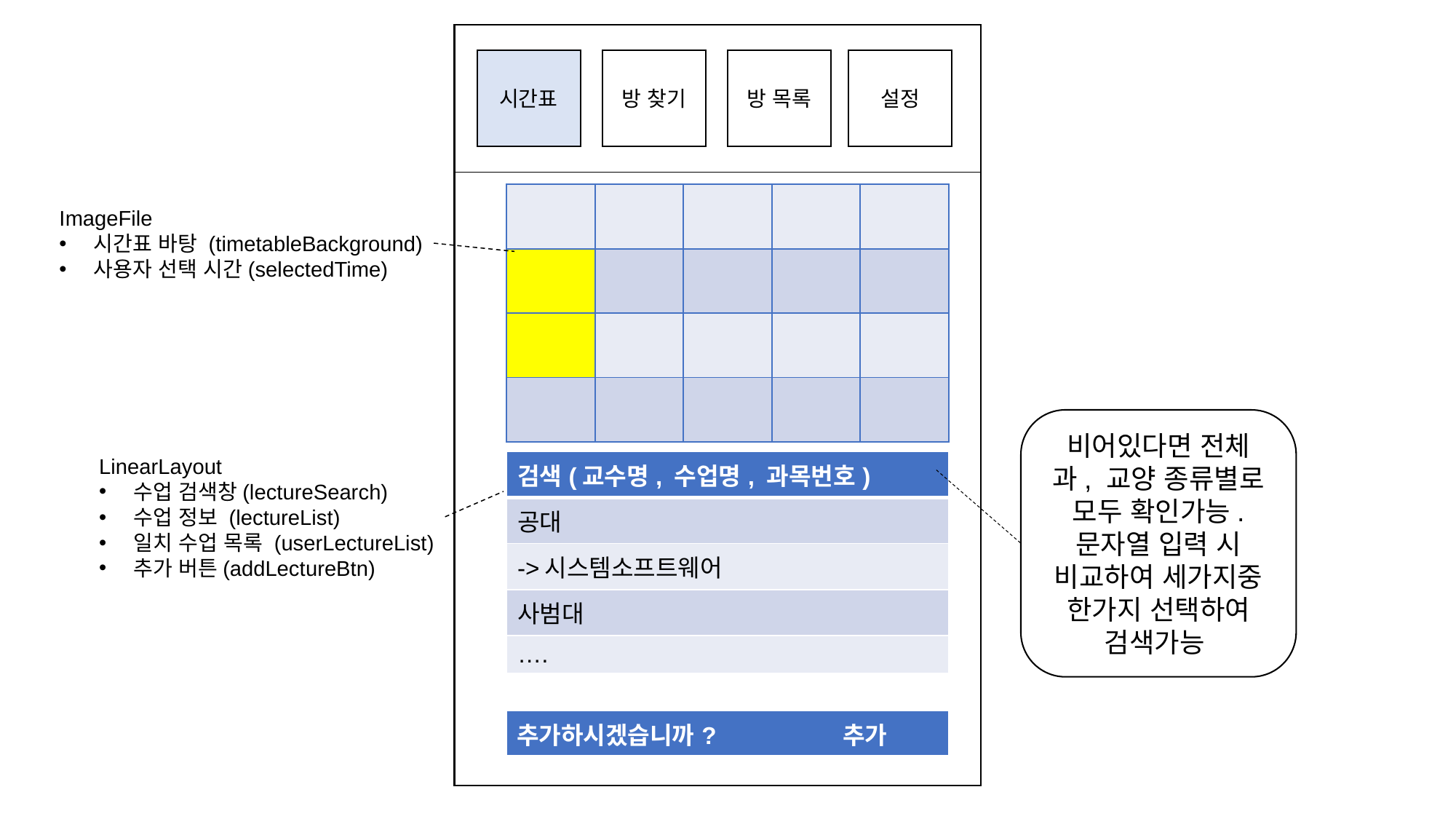

시간표
방 찾기
방 목록
설정
|  |  |  |  |  |
| --- | --- | --- | --- | --- |
|  |  |  |  |  |
|  |  |  |  |  |
|  |  |  |  |  |
ImageFile
시간표 바탕 (timetableBackground)
사용자 선택 시간(selectedTime)
비어있다면 전체 과, 교양 종류별로 모두 확인가능.
문자열 입력 시 비교하여 세가지중 한가지 선택하여 검색가능
LinearLayout
수업 검색창(lectureSearch)
수업 정보 (lectureList)
일치 수업 목록 (userLectureList)
추가 버튼(addLectureBtn)
| 검색(교수명, 수업명, 과목번호) |
| --- |
| 공대 |
| ->시스템소프트웨어 |
| 사범대 |
| …. |
| 추가하시겠습니까? 추가 |
| --- |